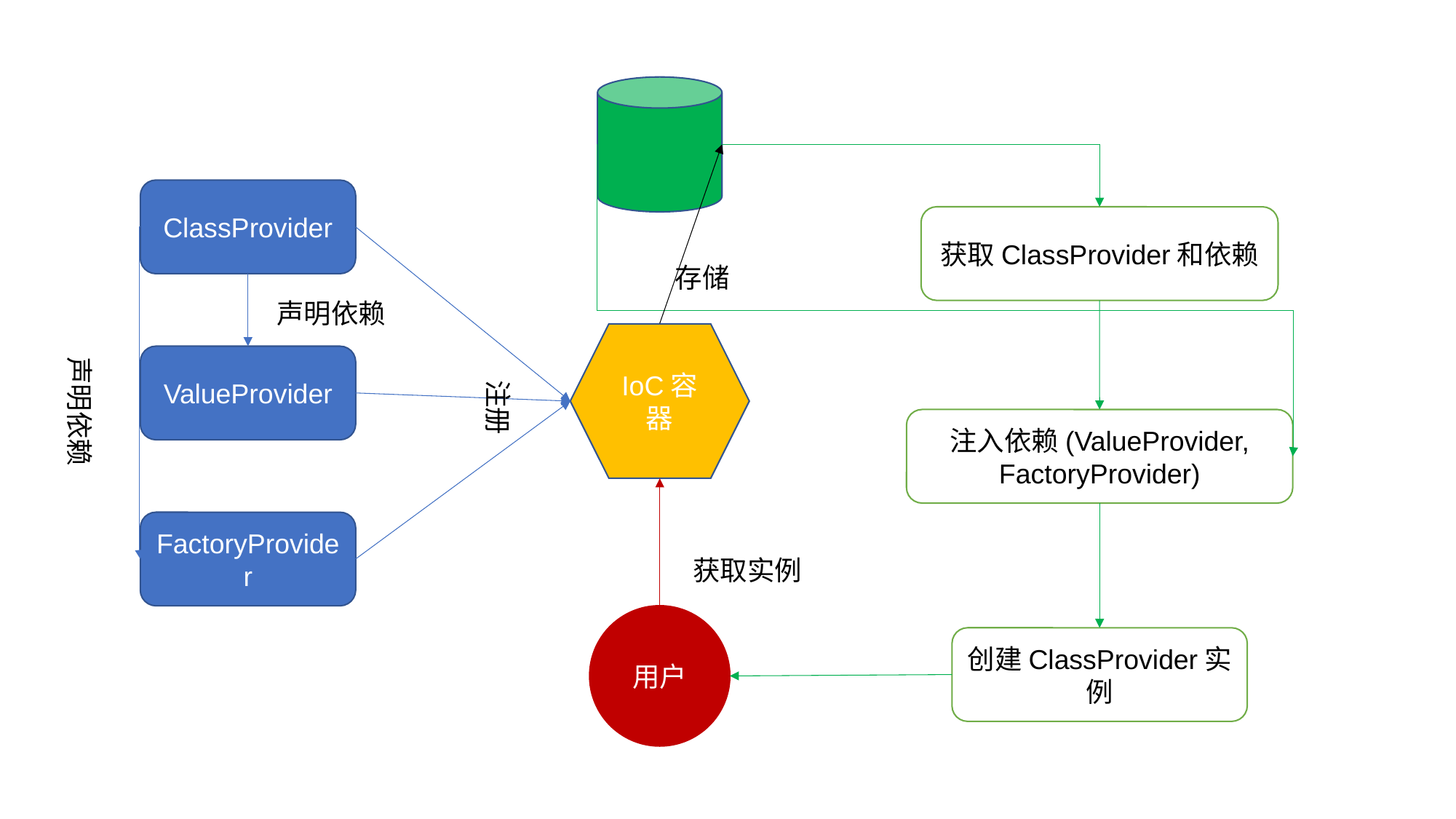

ClassProvider
获取ClassProvider和依赖
存储
声明依赖
IoC容器
ValueProvider
声明依赖
注册
注入依赖(ValueProvider, FactoryProvider)
FactoryProvider
获取实例
用户
创建ClassProvider实例